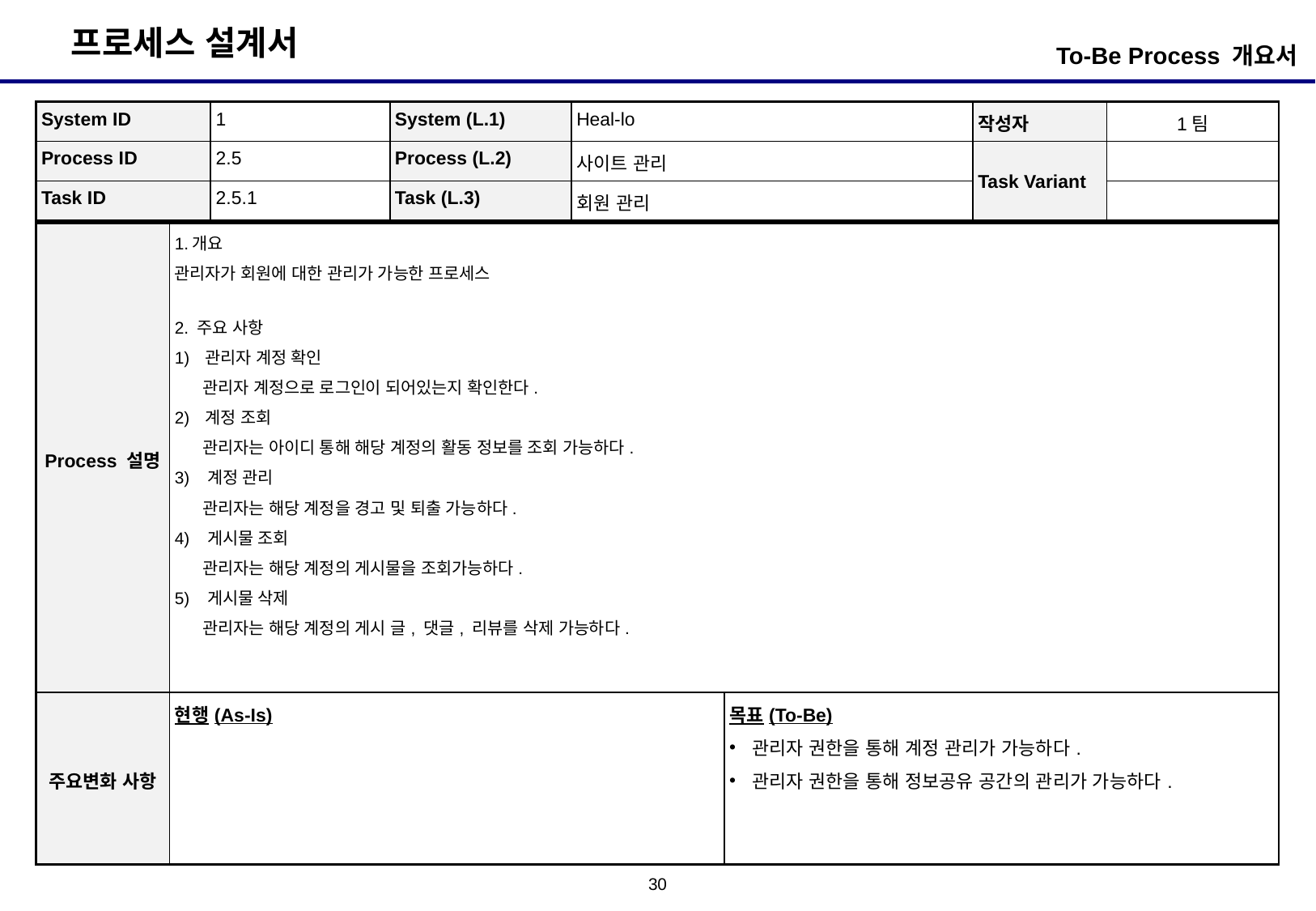

To-Be Process 개요서
| System ID | 1 | System (L.1) | Heal-lo | 작성자 | 1팀 |
| --- | --- | --- | --- | --- | --- |
| Process ID | 2.5 | Process (L.2) | 사이트 관리 | Task Variant |  |
| Task ID | 2.5.1 | Task (L.3) | 회원 관리 |  |  |
| Process 설명 | 1.개요 관리자가 회원에 대한 관리가 가능한 프로세스 2. 주요 사항 관리자 계정 확인 관리자 계정으로 로그인이 되어있는지 확인한다. 계정 조회 관리자는 아이디 통해 해당 계정의 활동 정보를 조회 가능하다. 3) 계정 관리 관리자는 해당 계정을 경고 및 퇴출 가능하다. 4) 게시물 조회 관리자는 해당 계정의 게시물을 조회가능하다. 5) 게시물 삭제 관리자는 해당 계정의 게시 글, 댓글, 리뷰를 삭제 가능하다. |  |
| --- | --- | --- |
| 주요변화 사항 | 현행(As-Is) | 목표(To-Be) 관리자 권한을 통해 계정 관리가 가능하다. 관리자 권한을 통해 정보공유 공간의 관리가 가능하다. |